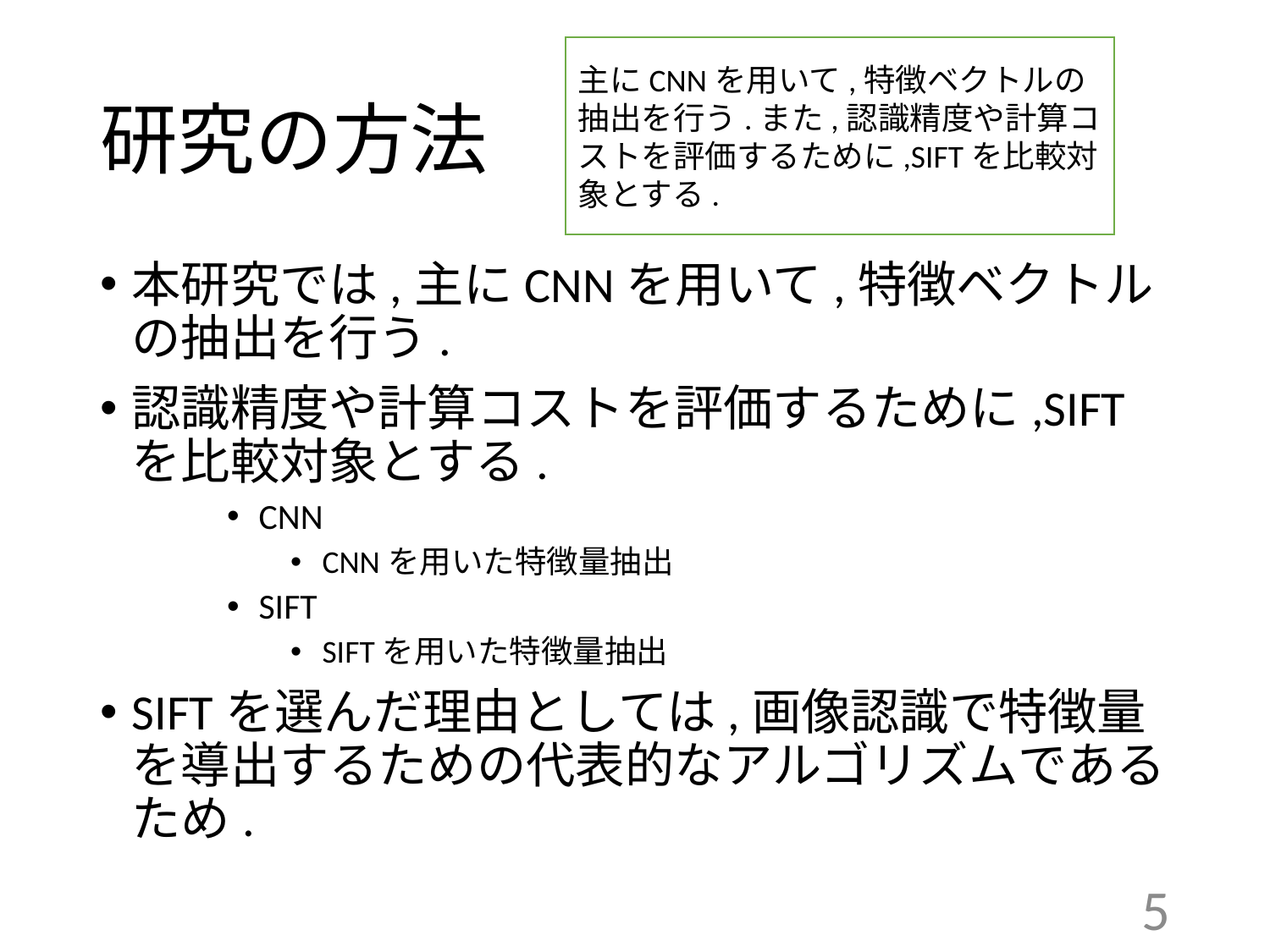

主にCNNを用いて,特徴ベクトルの抽出を行う.また,認識精度や計算コストを評価するために,SIFTを比較対象とする.
# 研究の方法
本研究では,主にCNNを用いて,特徴ベクトルの抽出を行う.
認識精度や計算コストを評価するために,SIFTを比較対象とする.
CNN
CNNを用いた特徴量抽出
SIFT
SIFTを用いた特徴量抽出
SIFTを選んだ理由としては,画像認識で特徴量を導出するための代表的なアルゴリズムであるため.
5